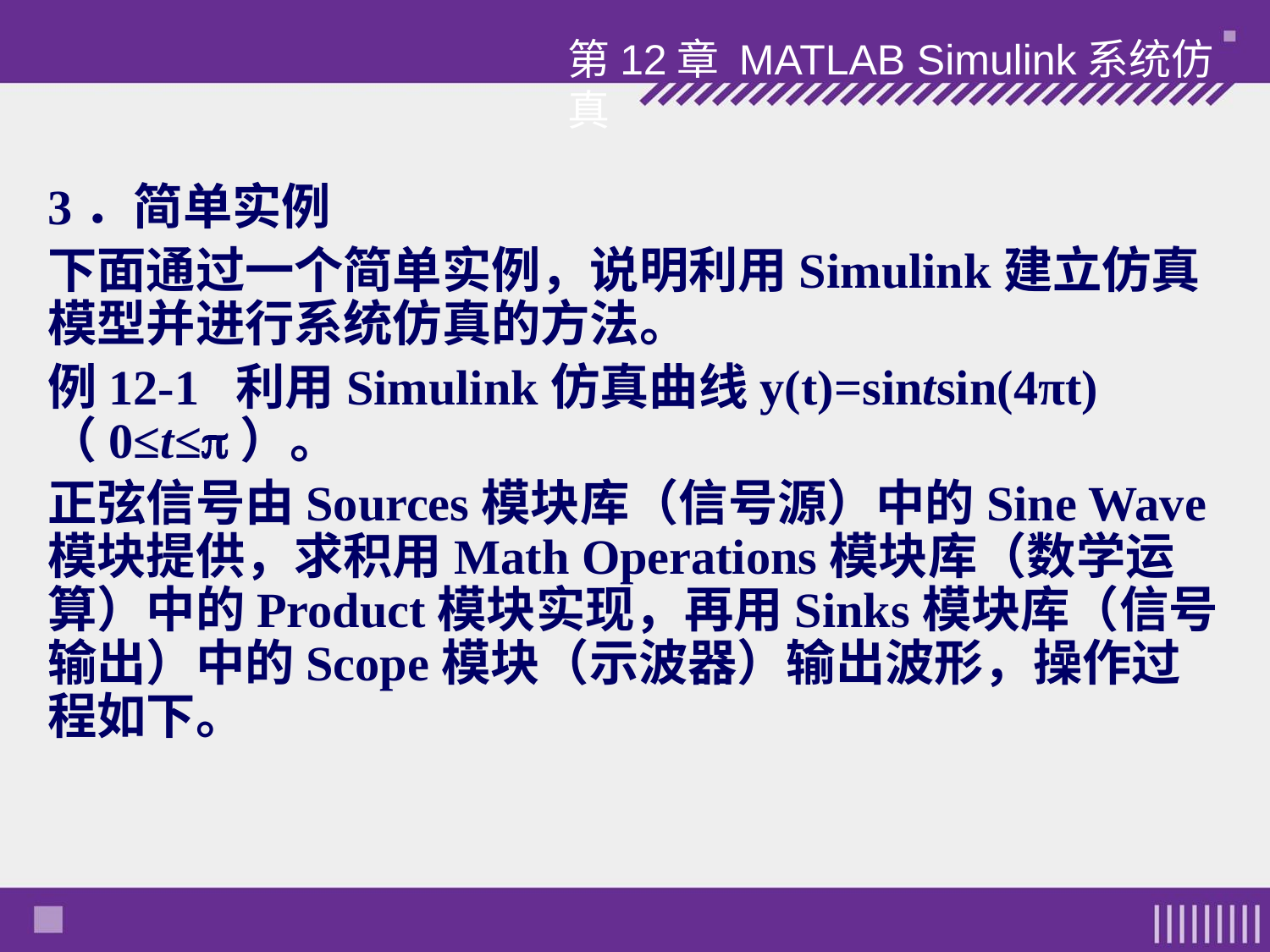

第12章 MATLAB Simulink系统仿真
3．简单实例
下面通过一个简单实例，说明利用Simulink建立仿真模型并进行系统仿真的方法。
例12-1  利用Simulink仿真曲线y(t)=sintsin(4πt)（0≤t≤π）。
正弦信号由Sources模块库（信号源）中的Sine Wave模块提供，求积用Math Operations模块库（数学运算）中的Product模块实现，再用Sinks模块库（信号输出）中的Scope模块（示波器）输出波形，操作过程如下。